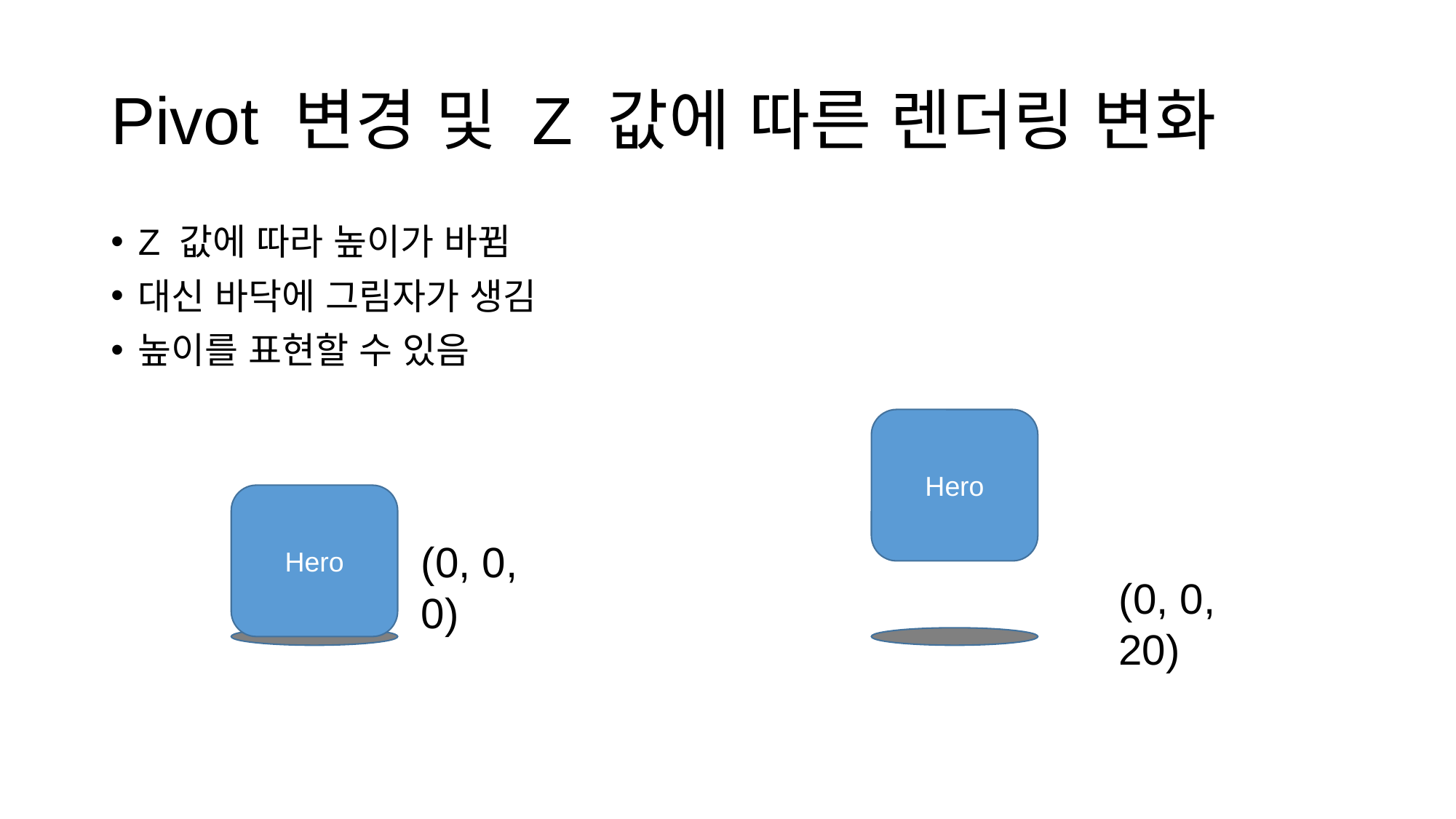

# Pivot 변경 및 Z 값에 따른 렌더링 변화
Z 값에 따라 높이가 바뀜
대신 바닥에 그림자가 생김
높이를 표현할 수 있음
Hero
Hero
(0, 0, 0)
(0, 0, 20)